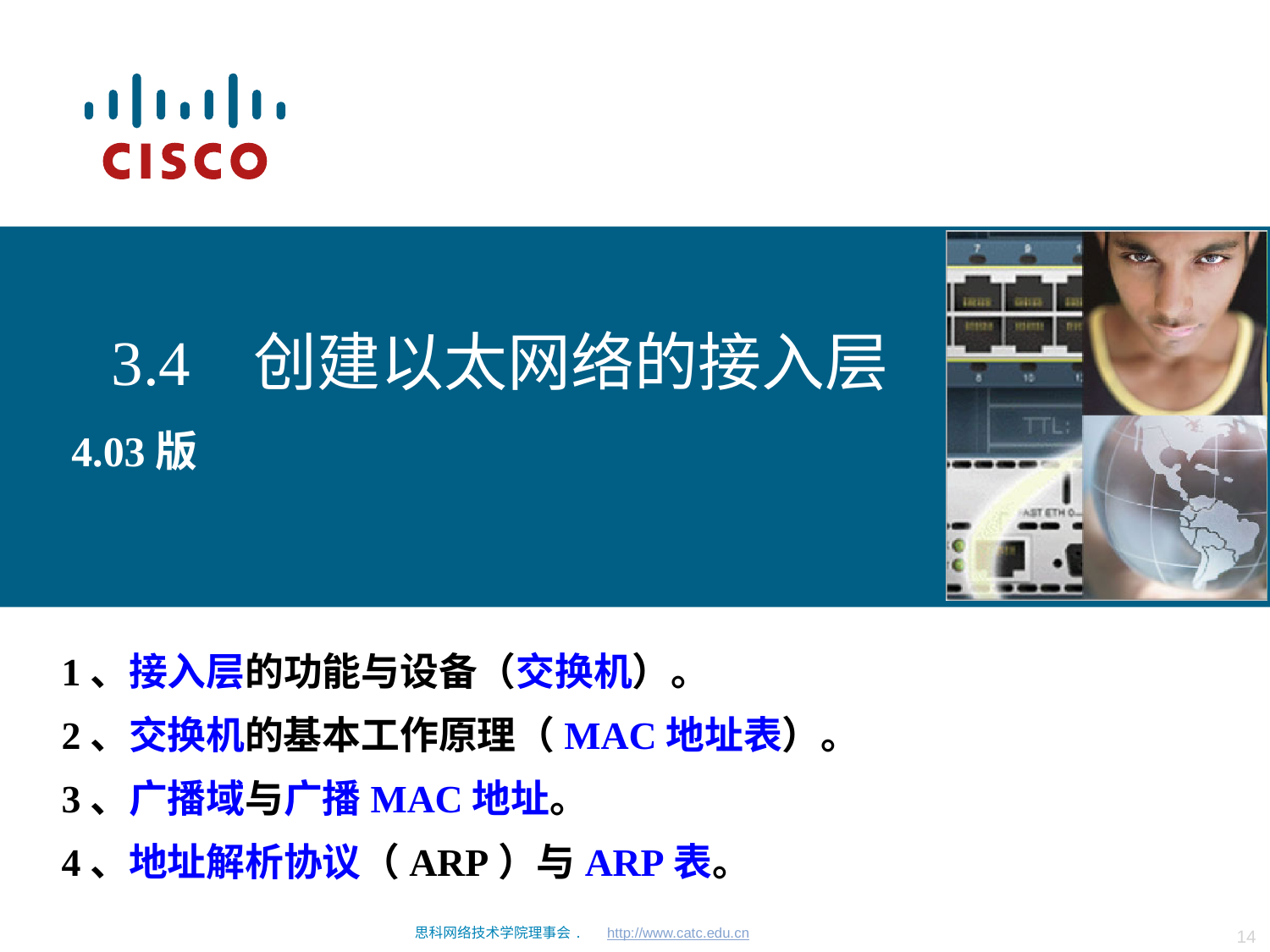

3.4   创建以太网络的接入层
4.03版
1、接入层的功能与设备（交换机）。
2、交换机的基本工作原理（MAC地址表）。
3、广播域与广播MAC地址。
4、地址解析协议（ARP）与ARP表。